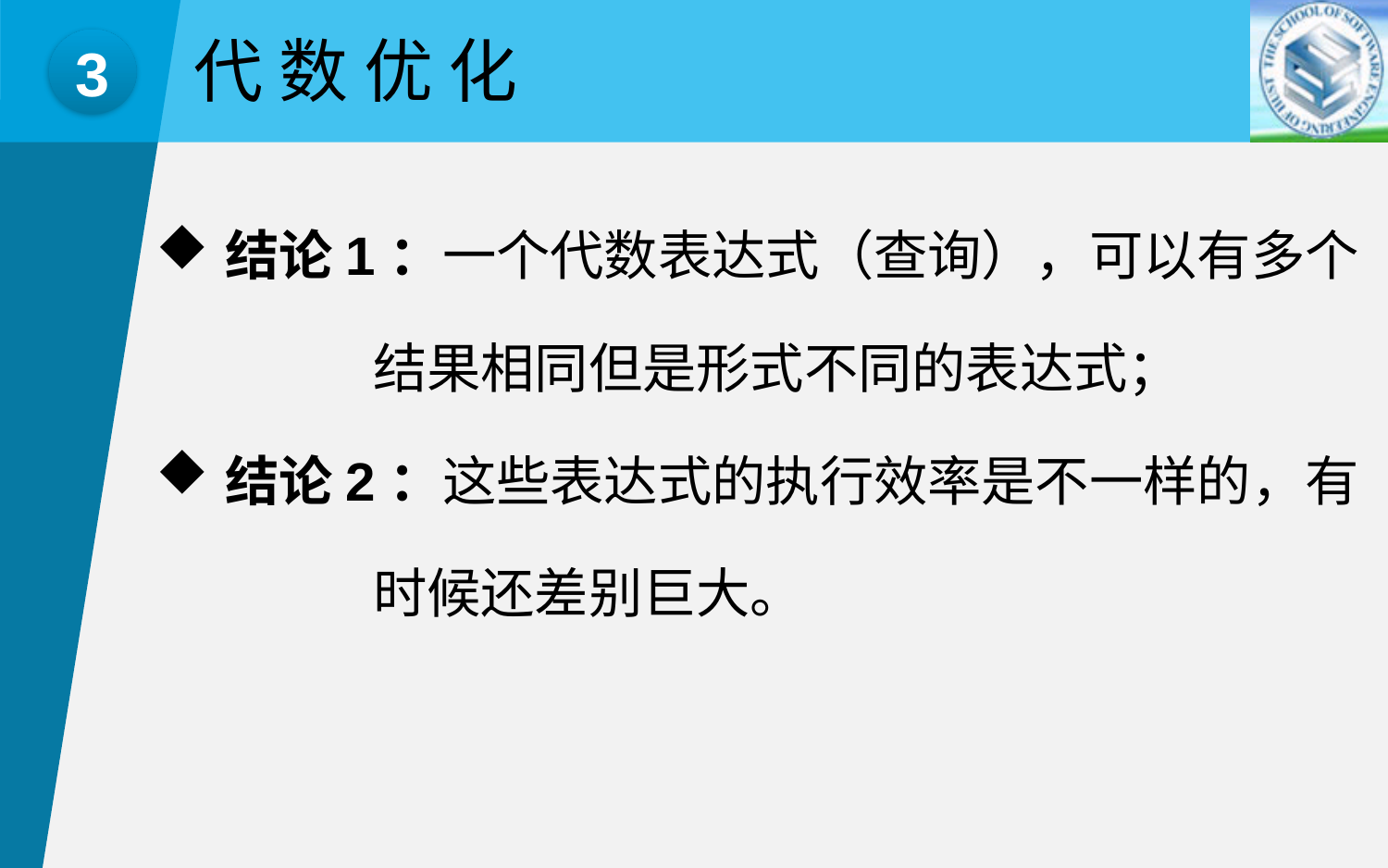

代 数 优 化
3
结论1：一个代数表达式（查询），可以有多个
                 结果相同但是形式不同的表达式；
结论2：这些表达式的执行效率是不一样的，有
                 时候还差别巨大。